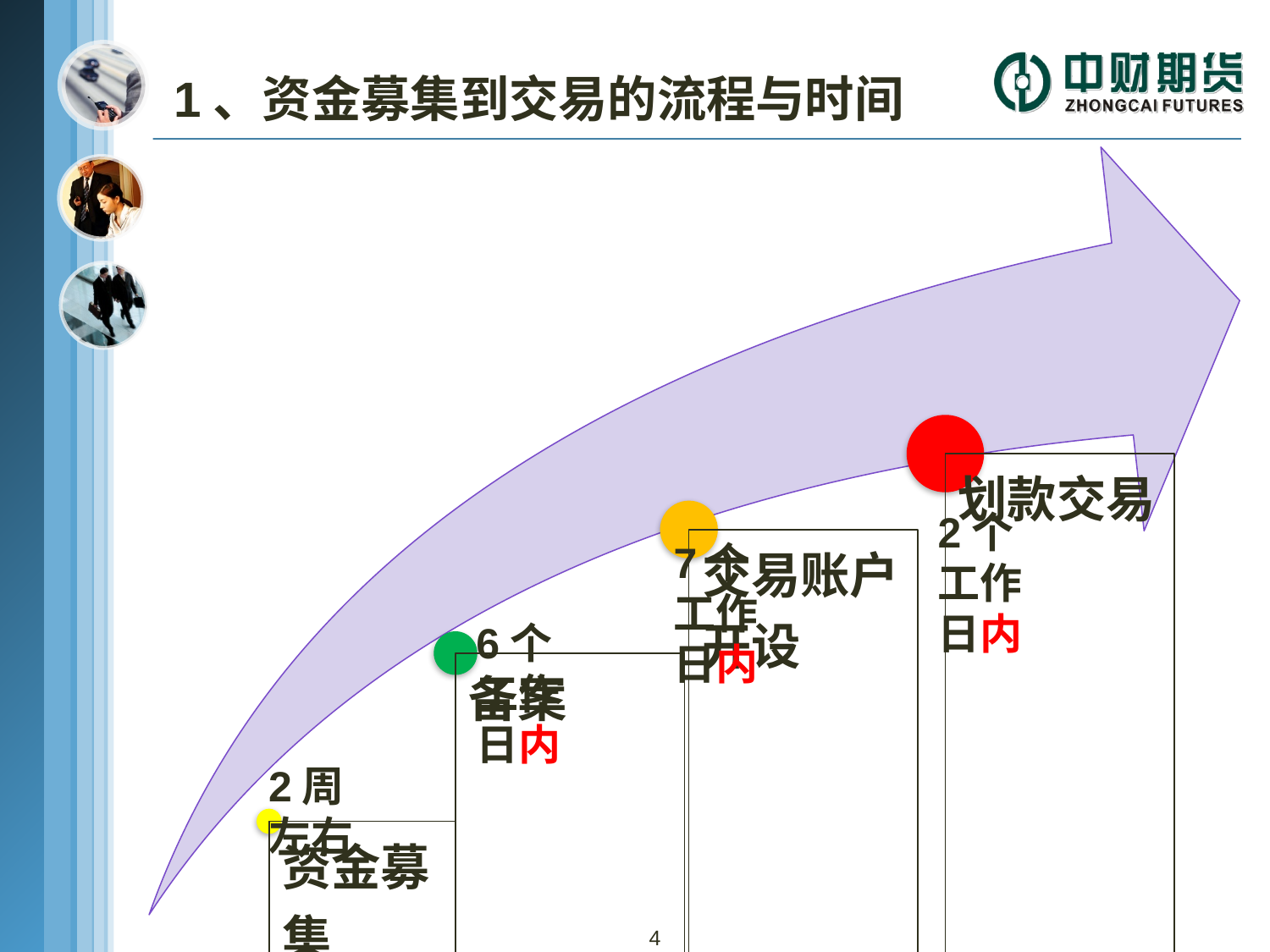

1、资金募集到交易的流程与时间
备案
资金募集
划款交易
2个工作日内
7个工作日内
6个工作日内
2周左右
4